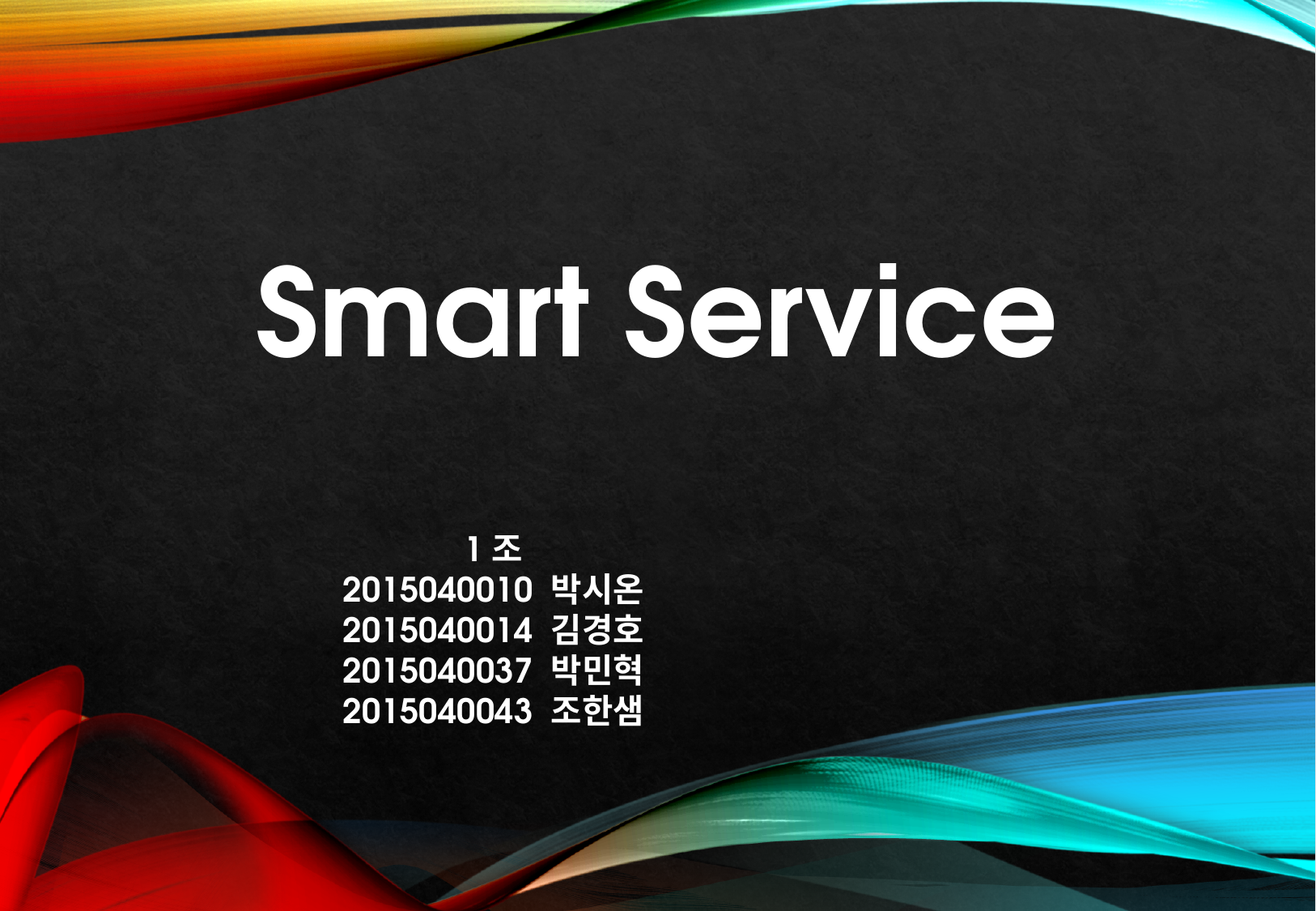

Smart Service
1조
2015040010 박시온
2015040014 김경호
2015040037 박민혁
2015040043 조한샘